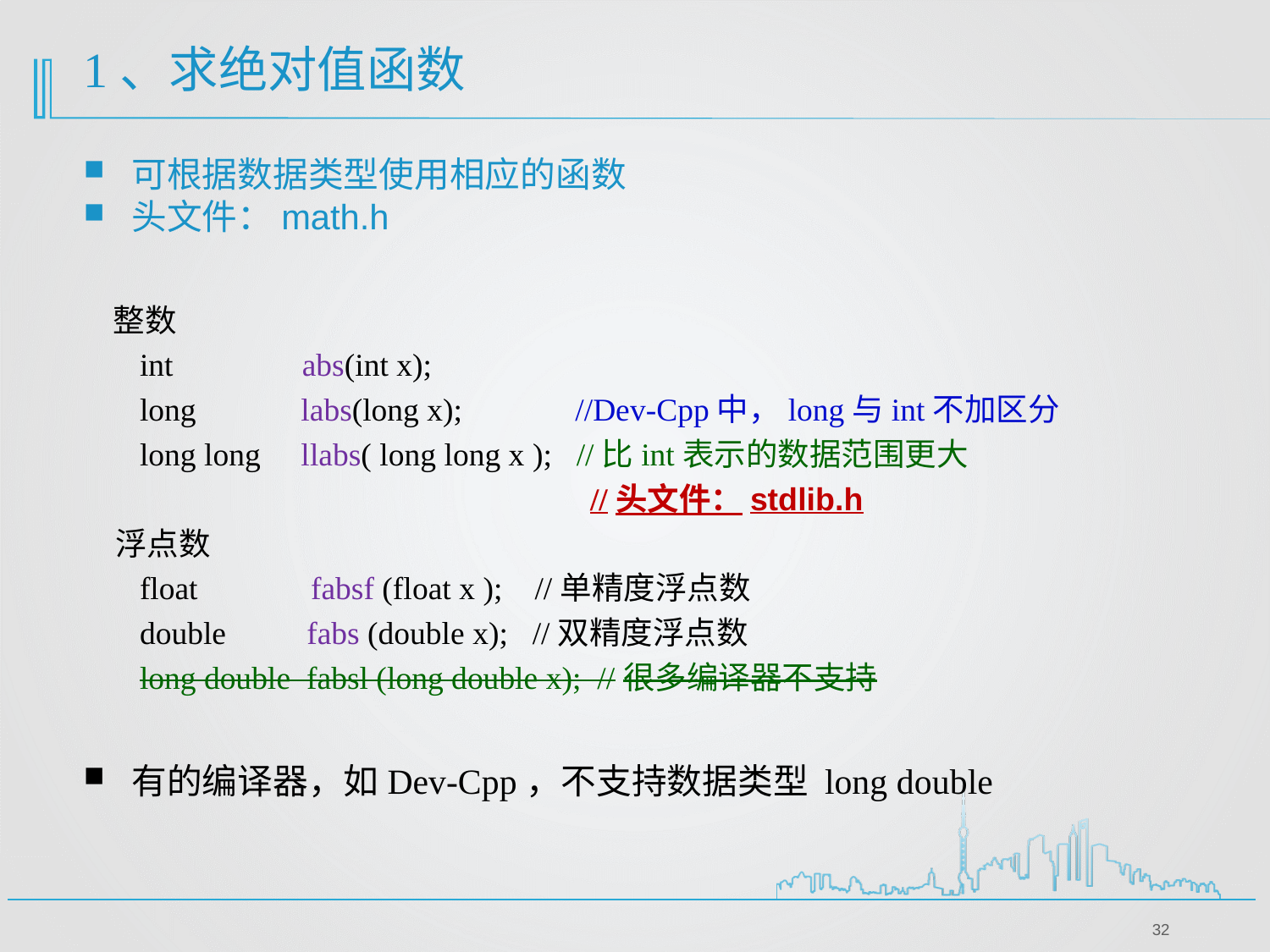

1、求绝对值函数
可根据数据类型使用相应的函数
头文件：math.h

   整数
   int                abs(int x);
   long             labs(long x);              //Dev-Cpp中，long与int不加区分
   long long     llabs( long long x );   //比int表示的数据范围更大
                                                           //头文件：stdlib.h
浮点数
   float              fabsf (float x );    //单精度浮点数
   double          fabs (double x);   //双精度浮点数
   long double  fabsl (long double x);  //很多编译器不支持

有的编译器，如Dev-Cpp，不支持数据类型 long double
32